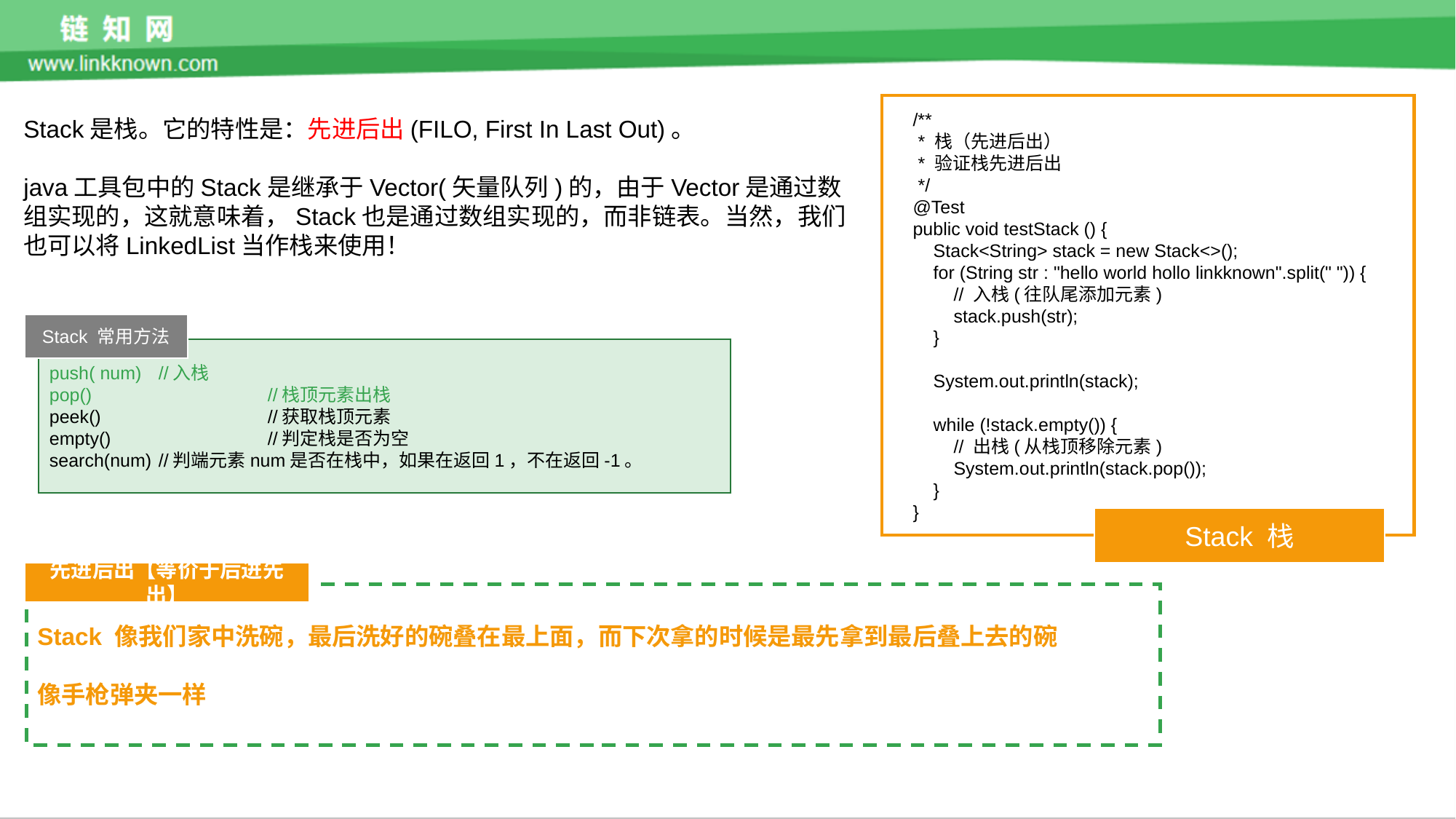

/**
     * 栈（先进后出）
     * 验证栈先进后出
     */
    @Test
    public void testStack () {
        Stack<String> stack = new Stack<>();
        for (String str : "hello world hollo linkknown".split(" ")) {
            // 入栈(往队尾添加元素)
            stack.push(str);
        }

        System.out.println(stack);

        while (!stack.empty()) {
            // 出栈(从栈顶移除元素)
            System.out.println(stack.pop());
        }
    }
Stack是栈。它的特性是：先进后出(FILO, First In Last Out)。

java工具包中的Stack是继承于Vector(矢量队列)的，由于Vector是通过数组实现的，这就意味着，Stack也是通过数组实现的，而非链表。当然，我们也可以将LinkedList当作栈来使用！
Stack 常用方法
push( num) 	//入栈
pop() 		//栈顶元素出栈
peek() 		//获取栈顶元素
empty() 		//判定栈是否为空
search(num) 	//判端元素num是否在栈中，如果在返回1，不在返回-1。
Stack 栈
先进后出【等价于后进先出】
Stack 像我们家中洗碗，最后洗好的碗叠在最上面，而下次拿的时候是最先拿到最后叠上去的碗

像手枪弹夹一样